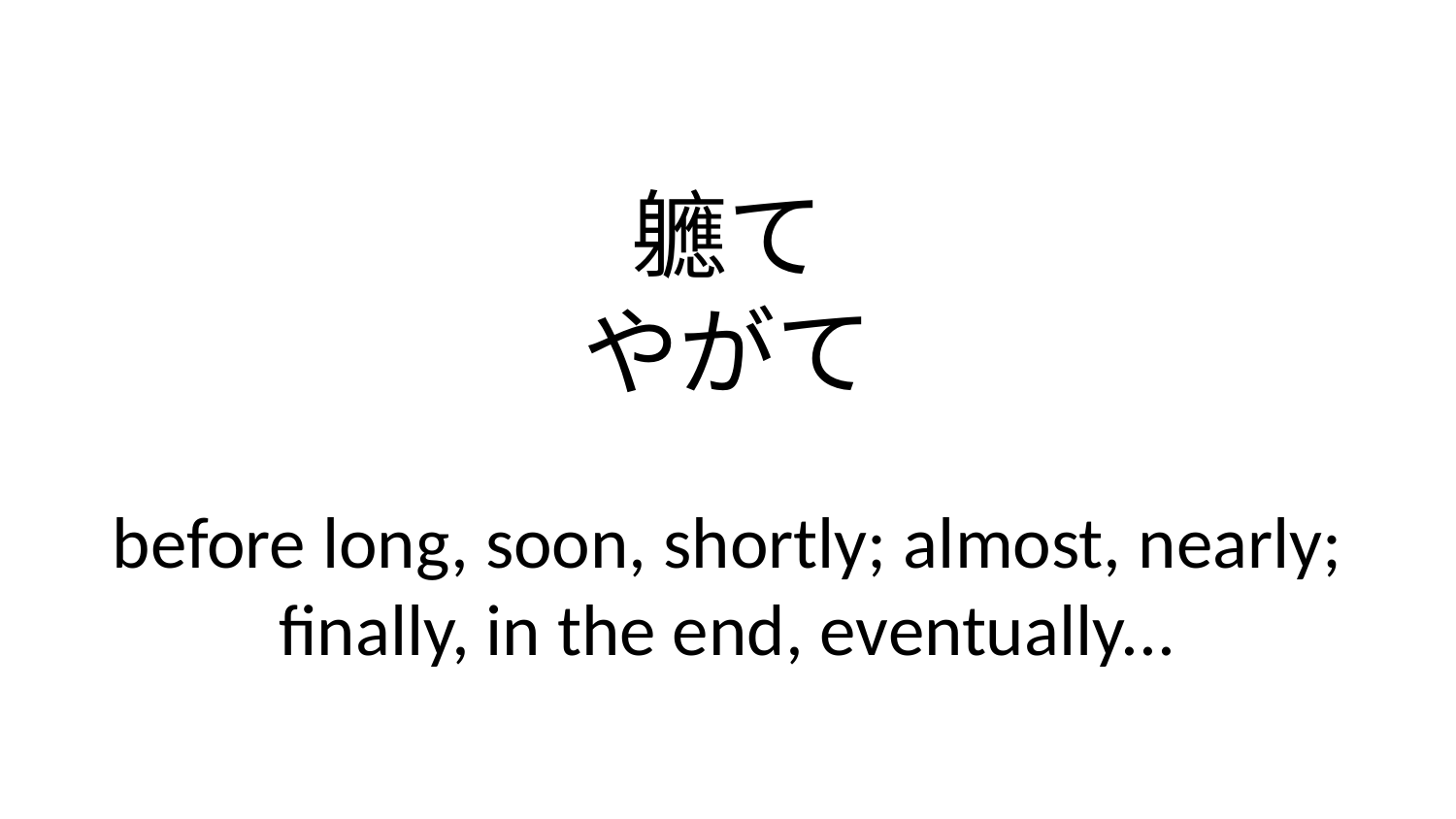

軈て
やがて
before long, soon, shortly; almost, nearly; finally, in the end, eventually...